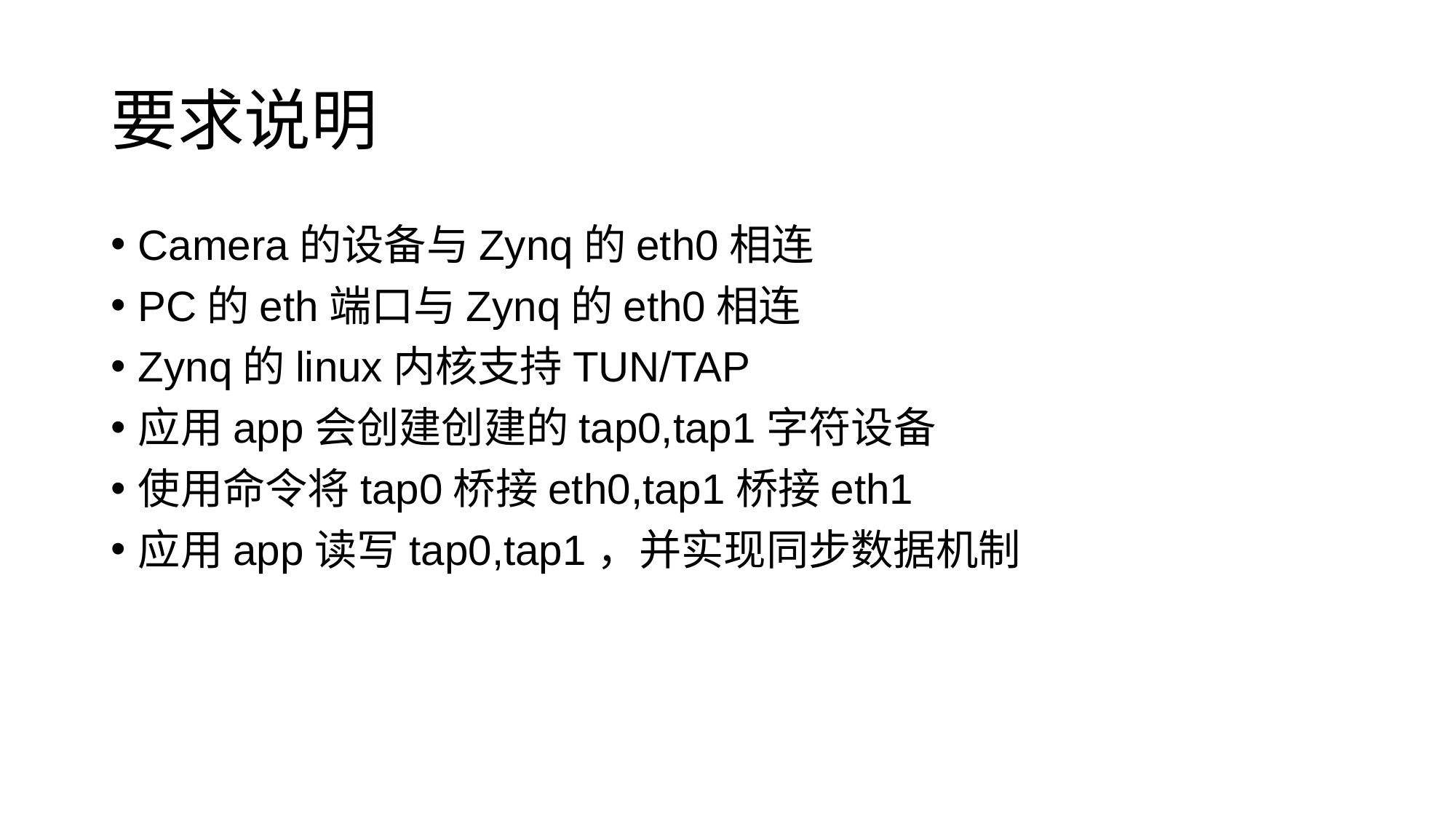

# 要求说明
Camera的设备与Zynq的eth0相连
PC的eth端口与Zynq的eth0相连
Zynq的linux内核支持TUN/TAP
应用app会创建创建的tap0,tap1字符设备
使用命令将tap0桥接eth0,tap1桥接eth1
应用app读写tap0,tap1，并实现同步数据机制